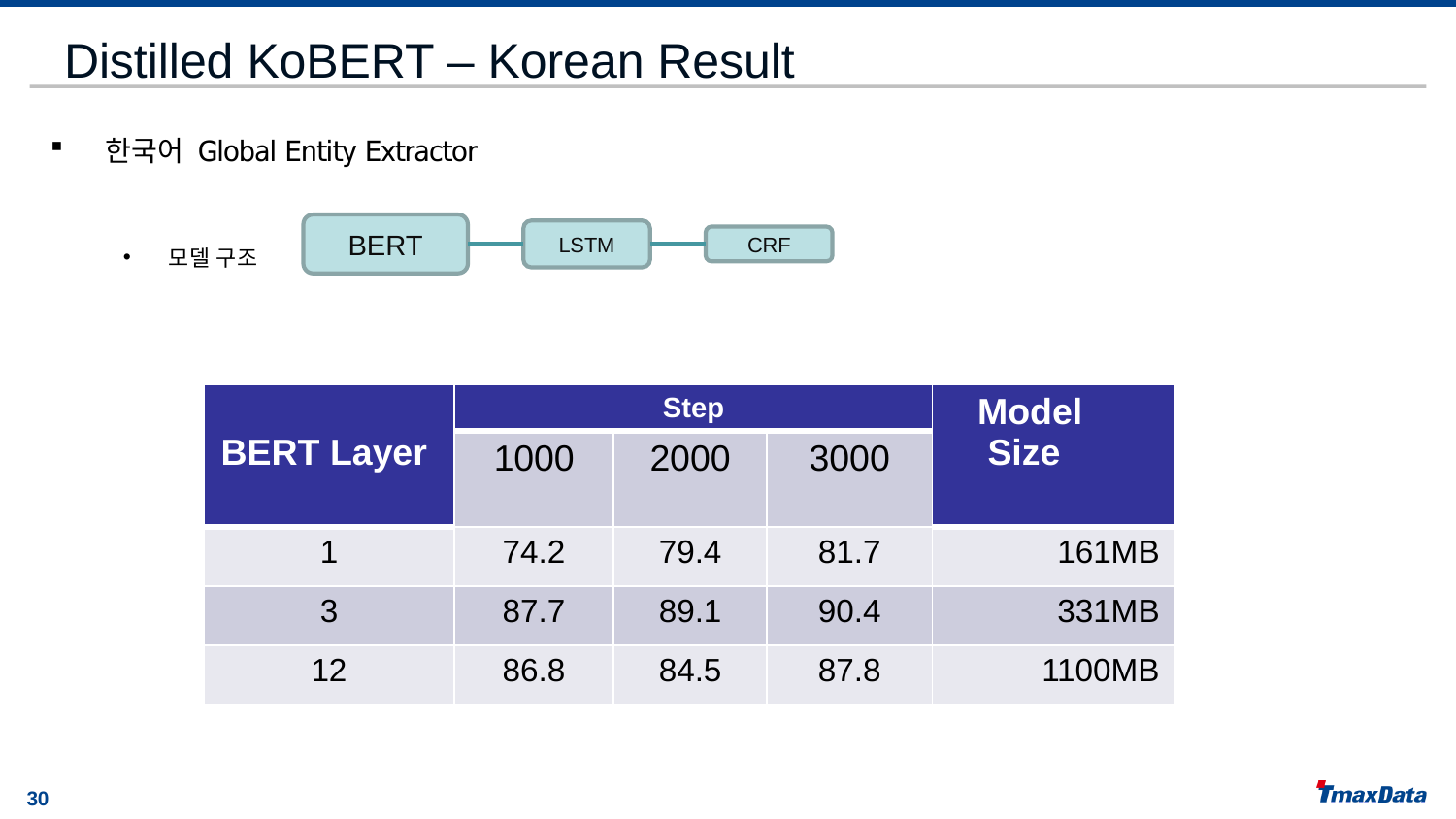

# Distilled KoBERT – Korean Result
한국어 Global Entity Extractor

모델 구조

BERT
LSTM
CRF
| BERT Layer | Step |  |  | Model Size |
| --- | --- | --- | --- | --- |
|  | 1000 | 2000 | 3000 |  |
| 1 | 74.2 | 79.4 | 81.7 | 161MB |
| 3 | 87.7 | 89.1 | 90.4 | 331MB |
| 12 | 86.8 | 84.5 | 87.8 | 1100MB |